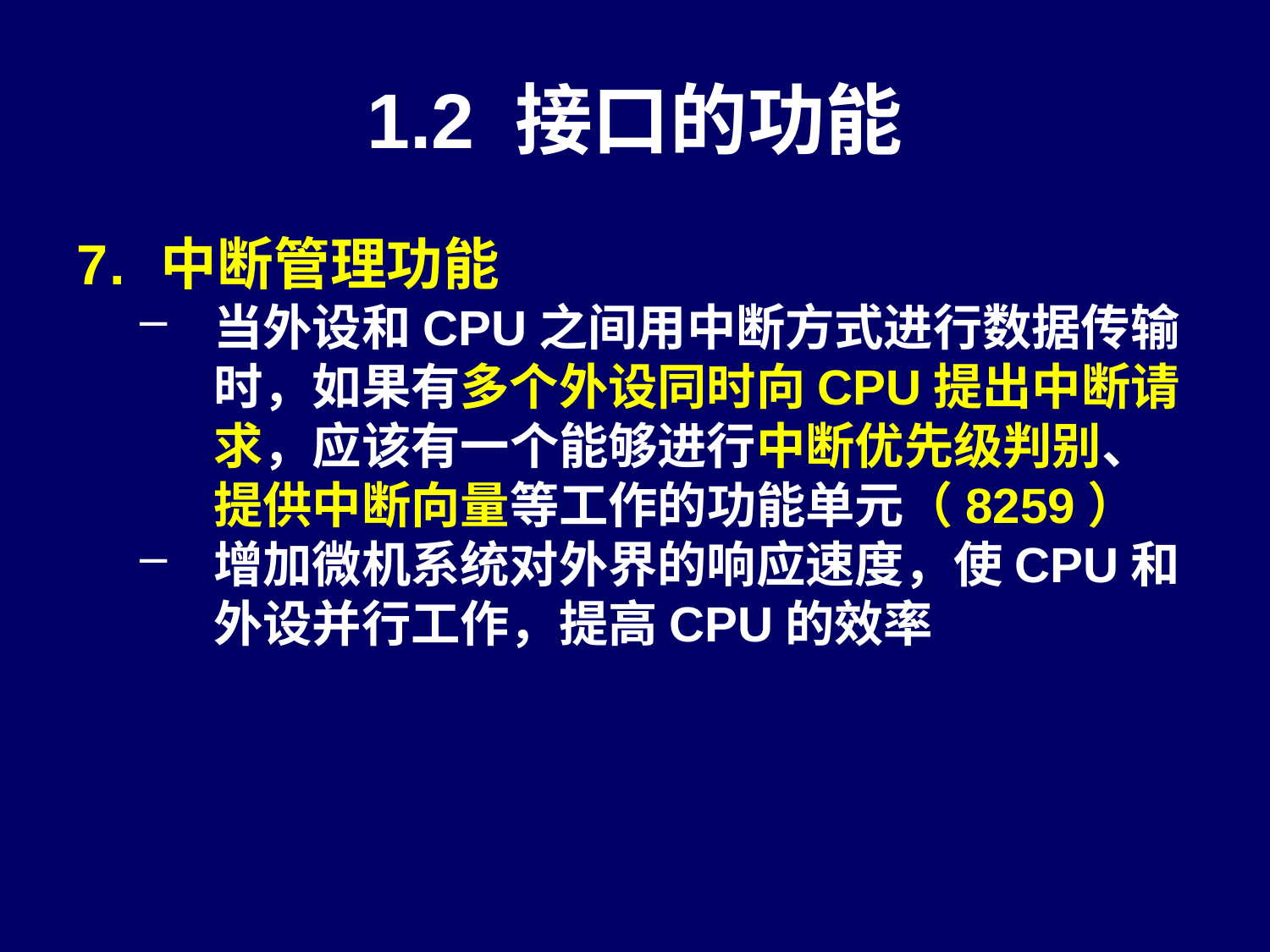

# 1.2 接口的功能
中断管理功能
当外设和CPU之间用中断方式进行数据传输时，如果有多个外设同时向CPU提出中断请求，应该有一个能够进行中断优先级判别、提供中断向量等工作的功能单元（8259）
增加微机系统对外界的响应速度，使CPU和外设并行工作，提高CPU的效率